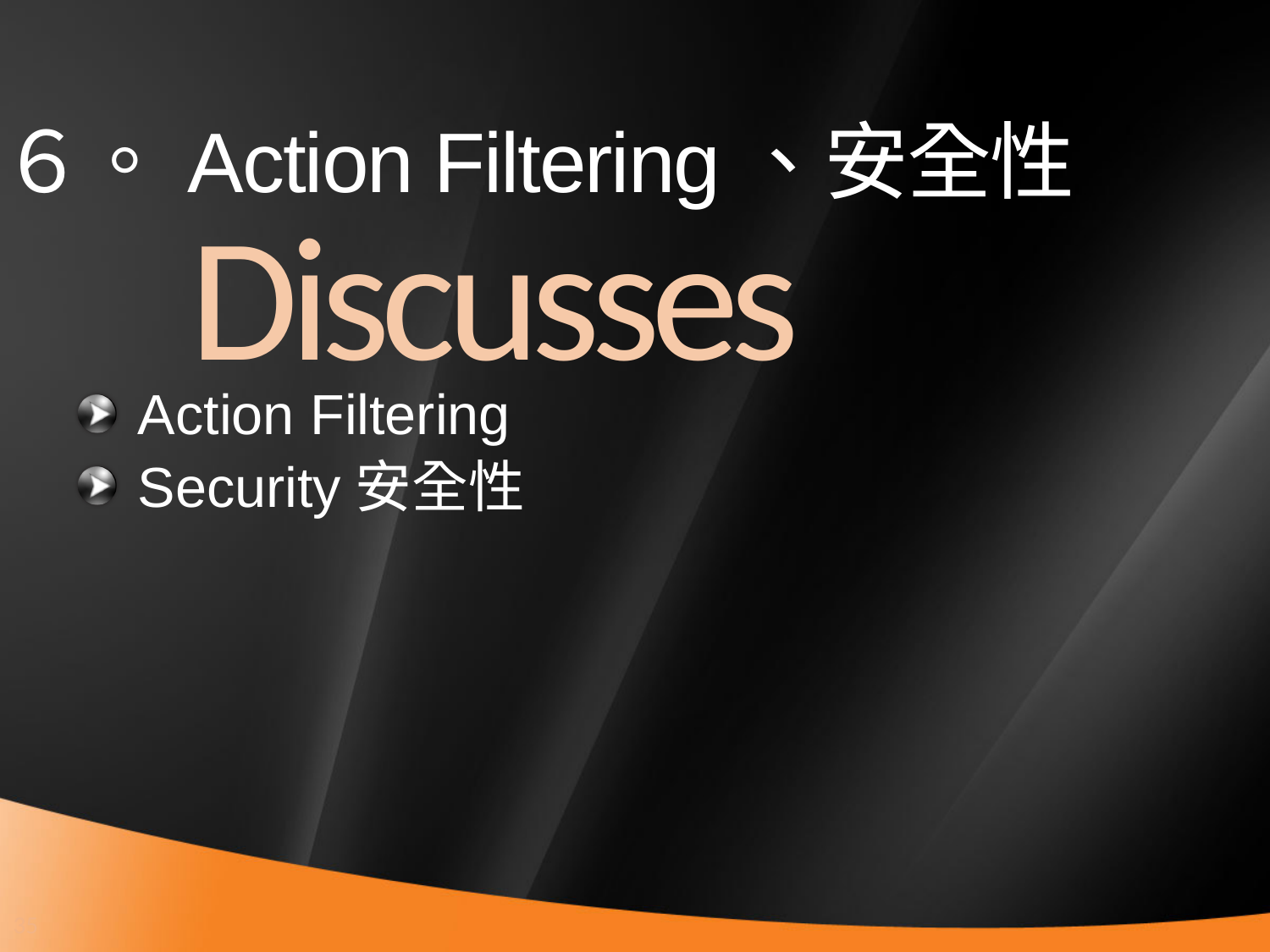

# ６。Action Filtering、安全性
Discusses
Action Filtering
Security安全性